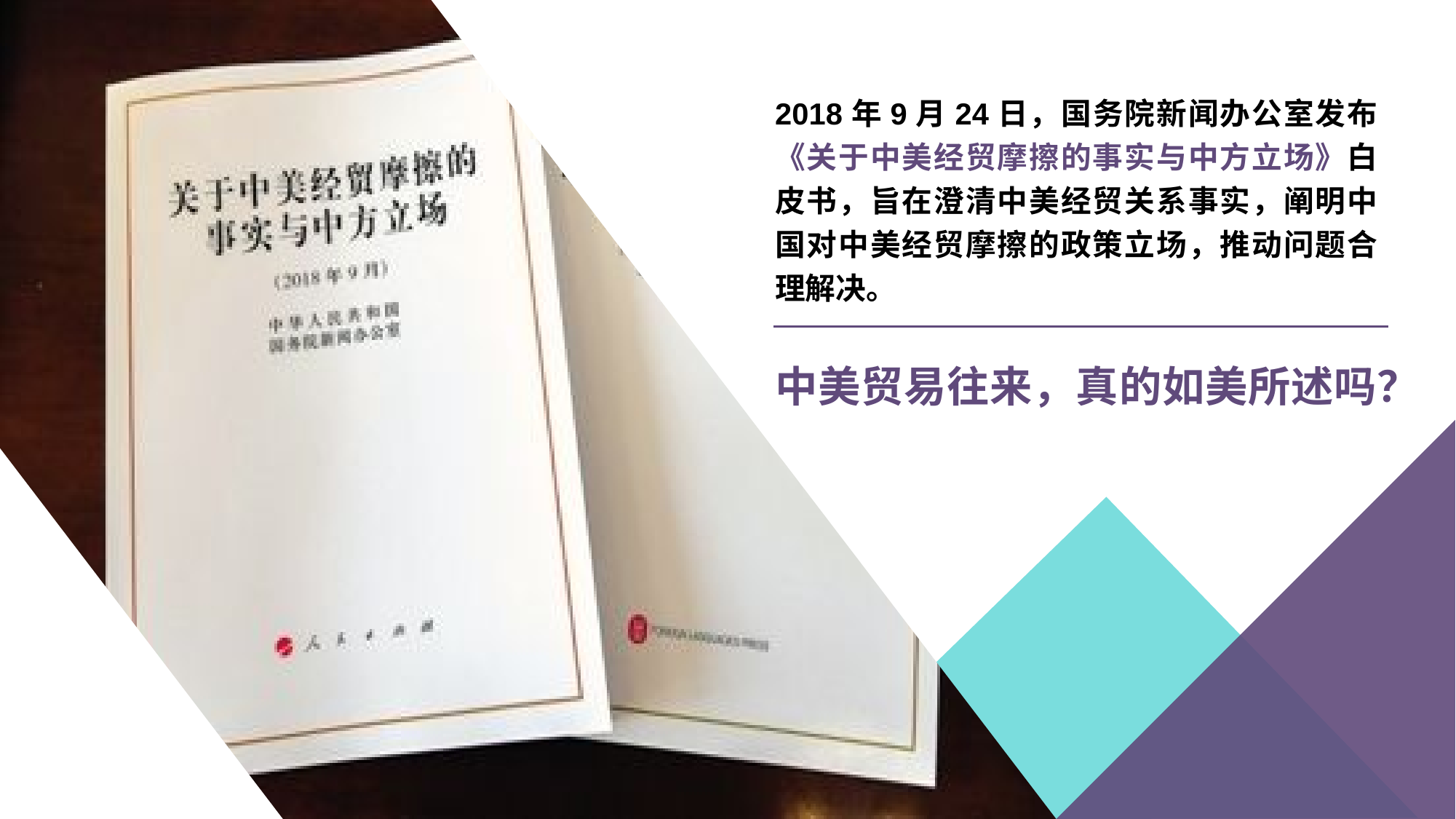

2018年9月24日，国务院新闻办公室发布《关于中美经贸摩擦的事实与中方立场》白皮书，旨在澄清中美经贸关系事实，阐明中国对中美经贸摩擦的政策立场，推动问题合理解决。
中美贸易往来，真的如美所述吗？